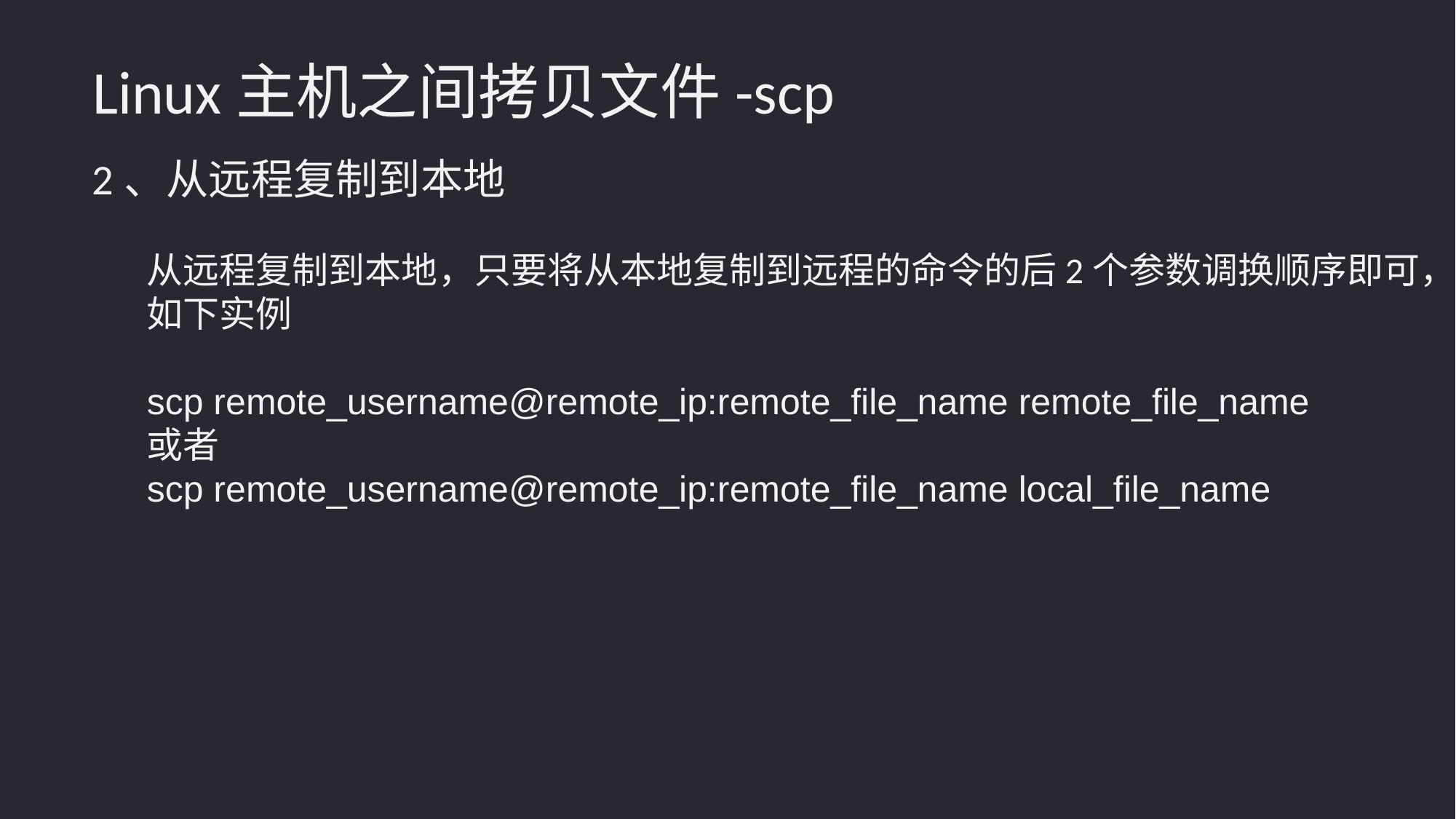

Linux主机之间拷贝文件-scp
2、从远程复制到本地

从远程复制到本地，只要将从本地复制到远程的命令的后2个参数调换顺序即可，如下实例

scp remote_username@remote_ip:remote_file_name remote_file_name
或者
scp remote_username@remote_ip:remote_file_name local_file_name